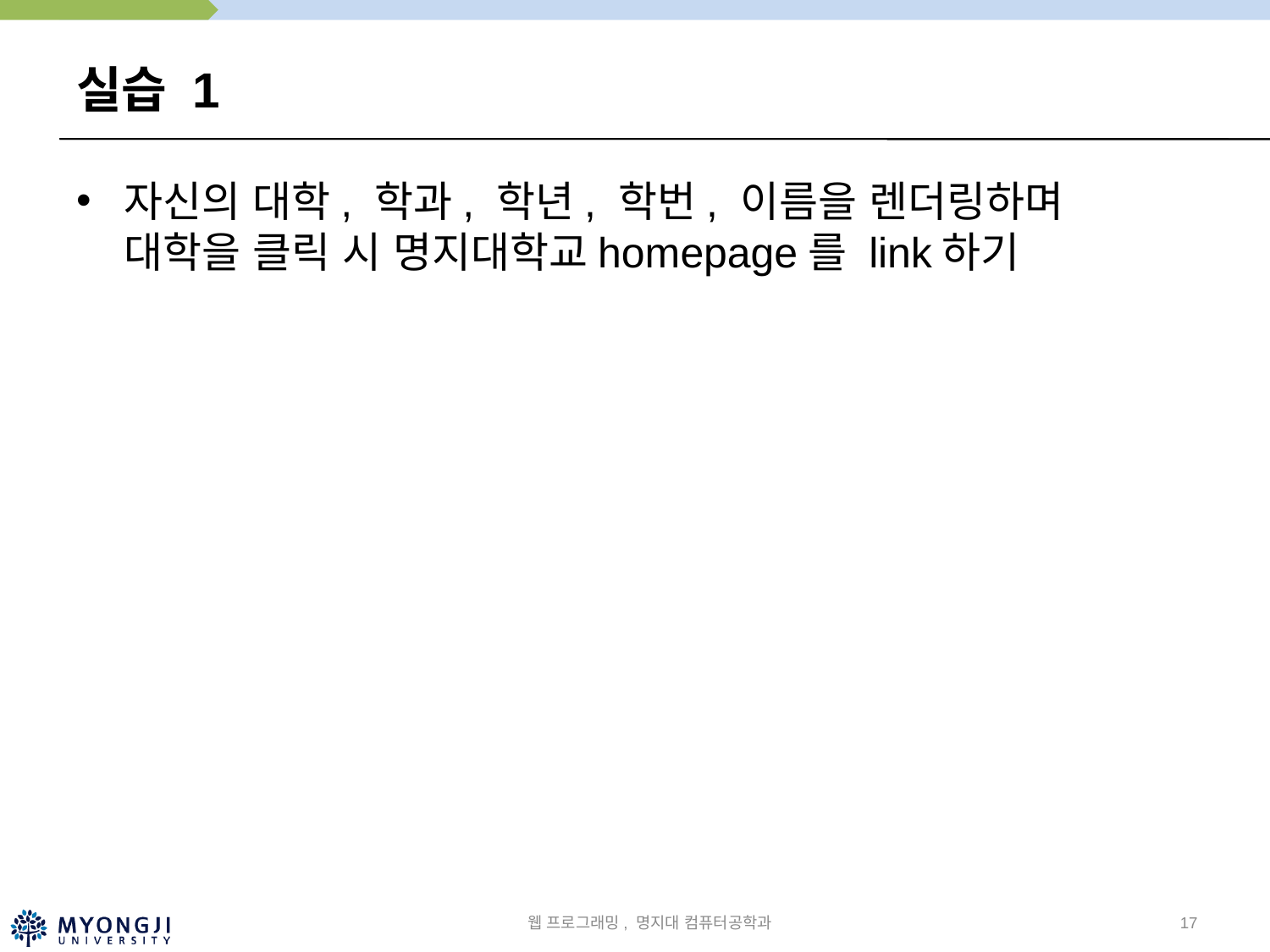

# 실습 1
자신의 대학, 학과, 학년, 학번, 이름을 렌더링하며
대학을 클릭 시 명지대학교homepage를 link하기
웹 프로그래밍, 명지대 컴퓨터공학과
17